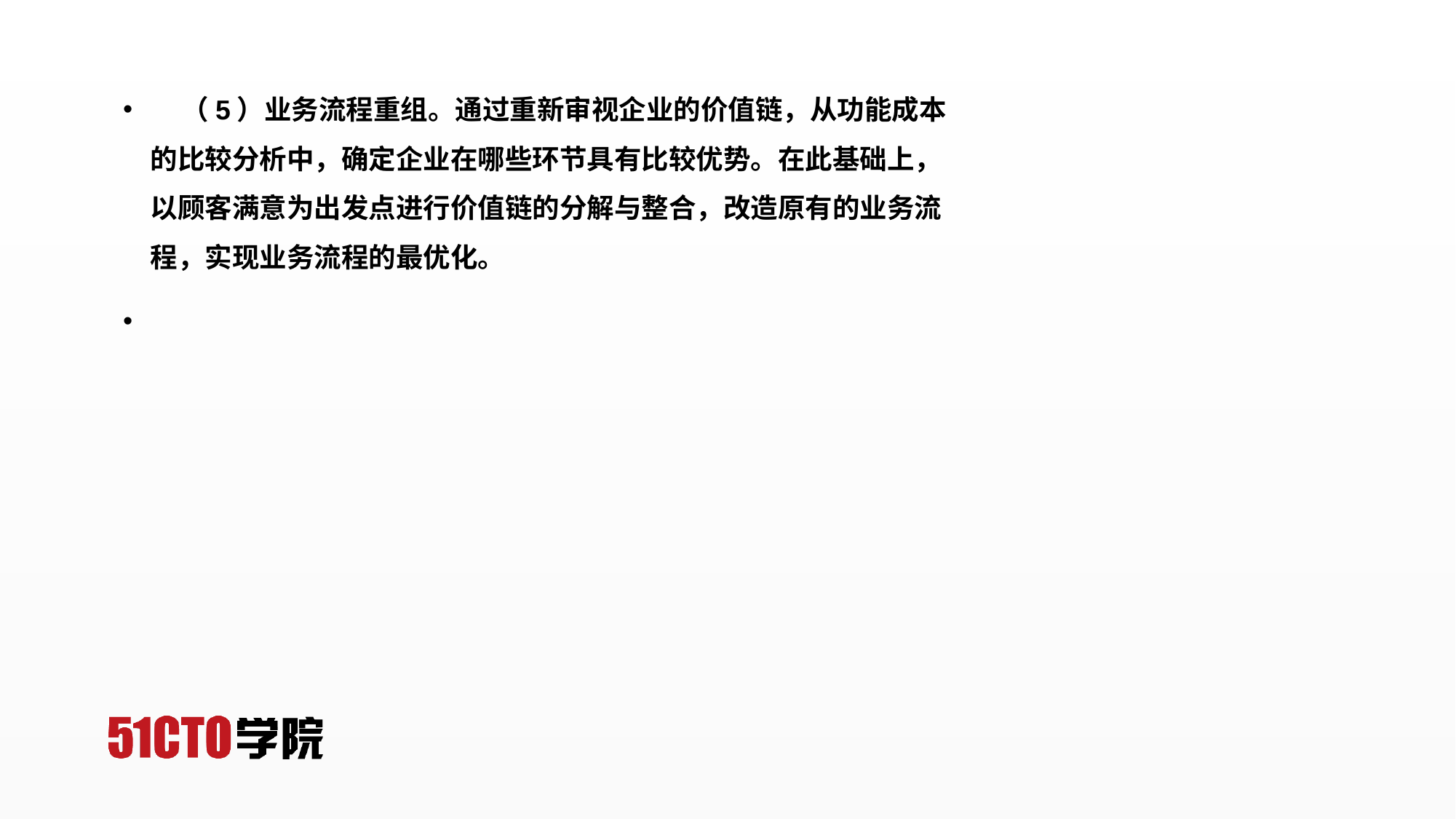

（5）业务流程重组。通过重新审视企业的价值链，从功能成本的比较分析中，确定企业在哪些环节具有比较优势。在此基础上，以顾客满意为出发点进行价值链的分解与整合，改造原有的业务流程，实现业务流程的最优化。